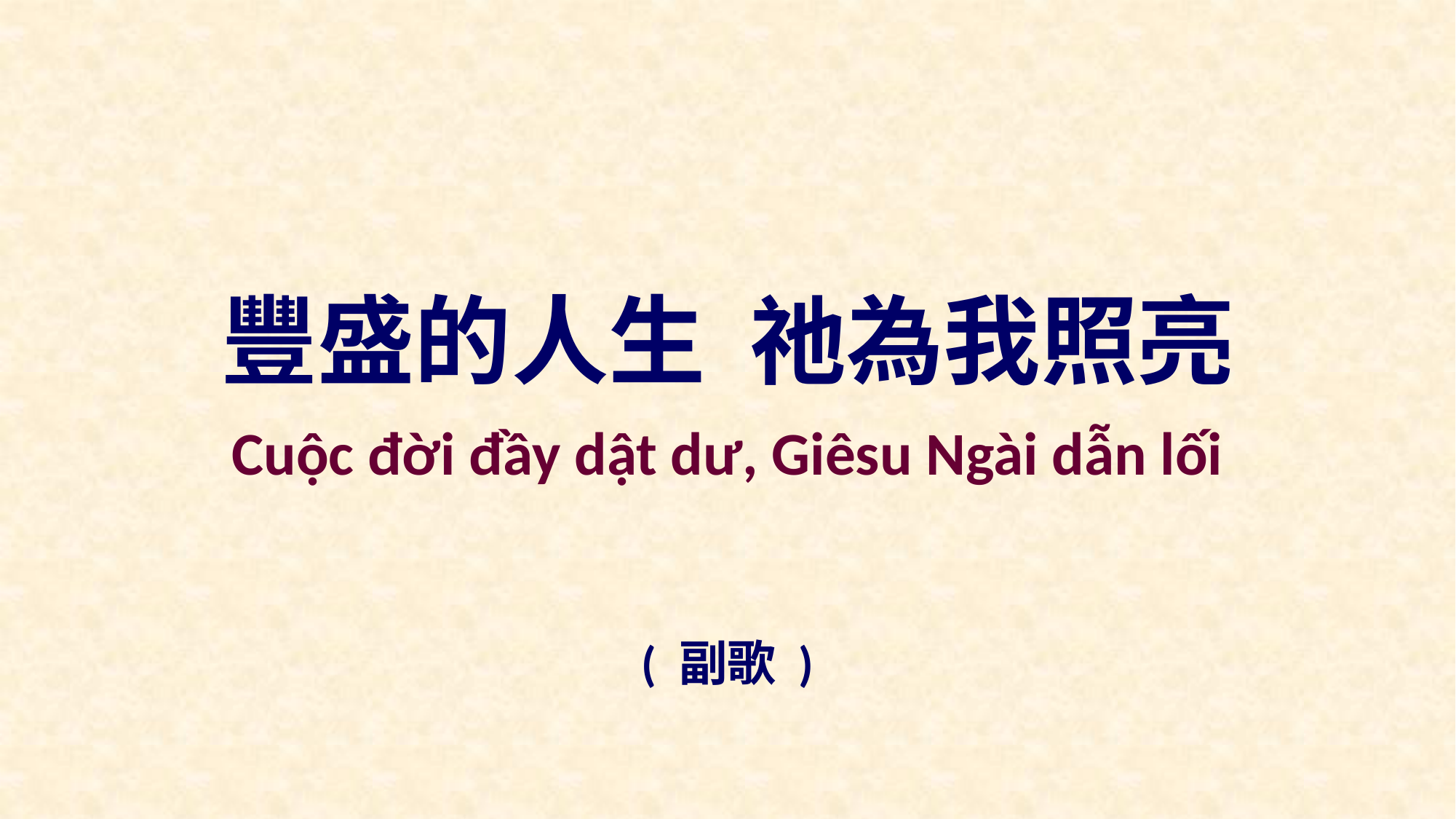

豐盛的人生  祂為我照亮
Cuộc đời đầy dật dư, Giêsu Ngài dẫn lối
( 副歌 )